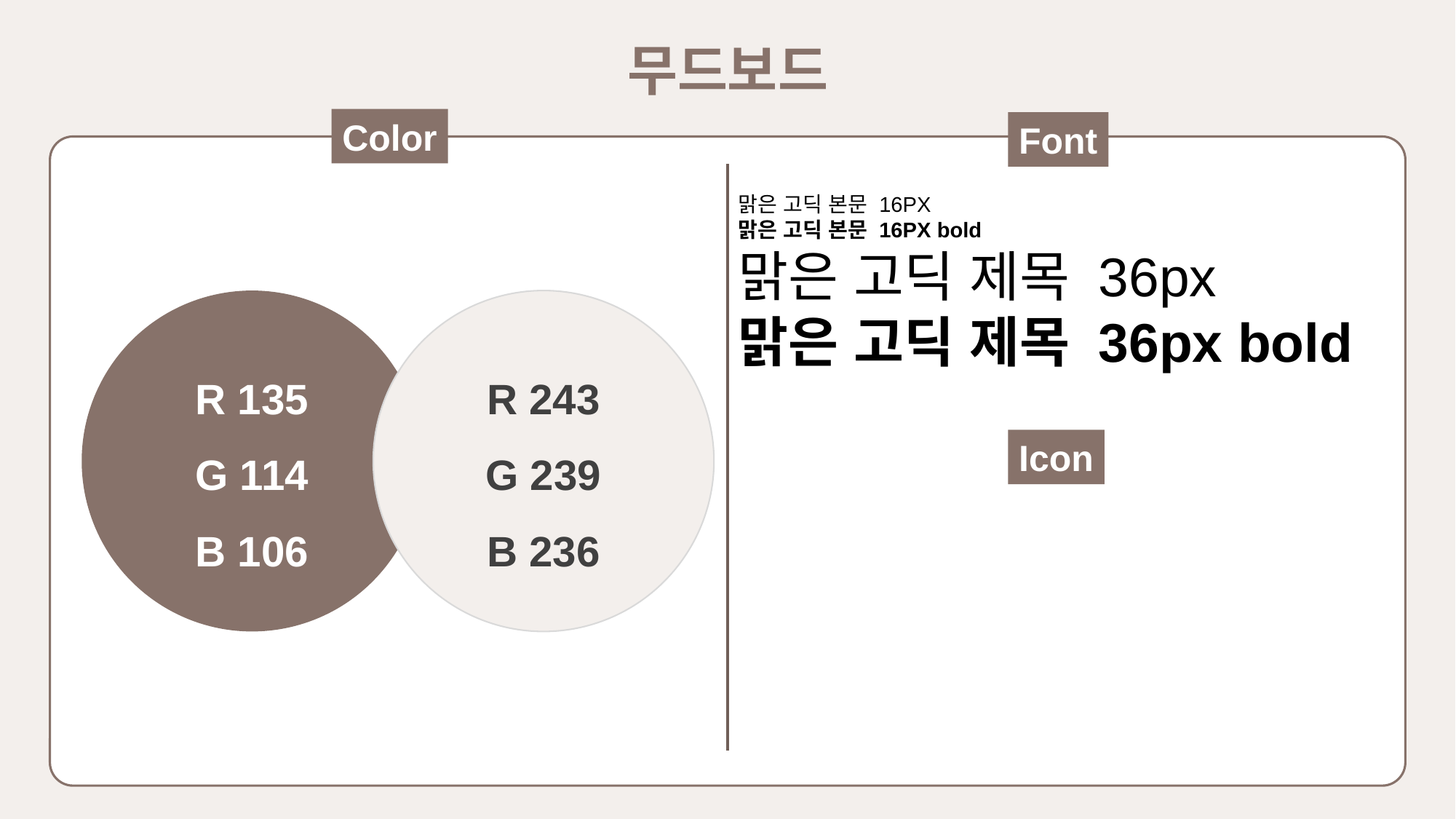

무드보드
Color
Font

맑은 고딕 본문 16PX
맑은 고딕 본문 16PX bold
맑은 고딕 제목 36px
맑은 고딕 제목 36px bold

R 135
G 114
B 106
R 243
G 239
B 236
Icon